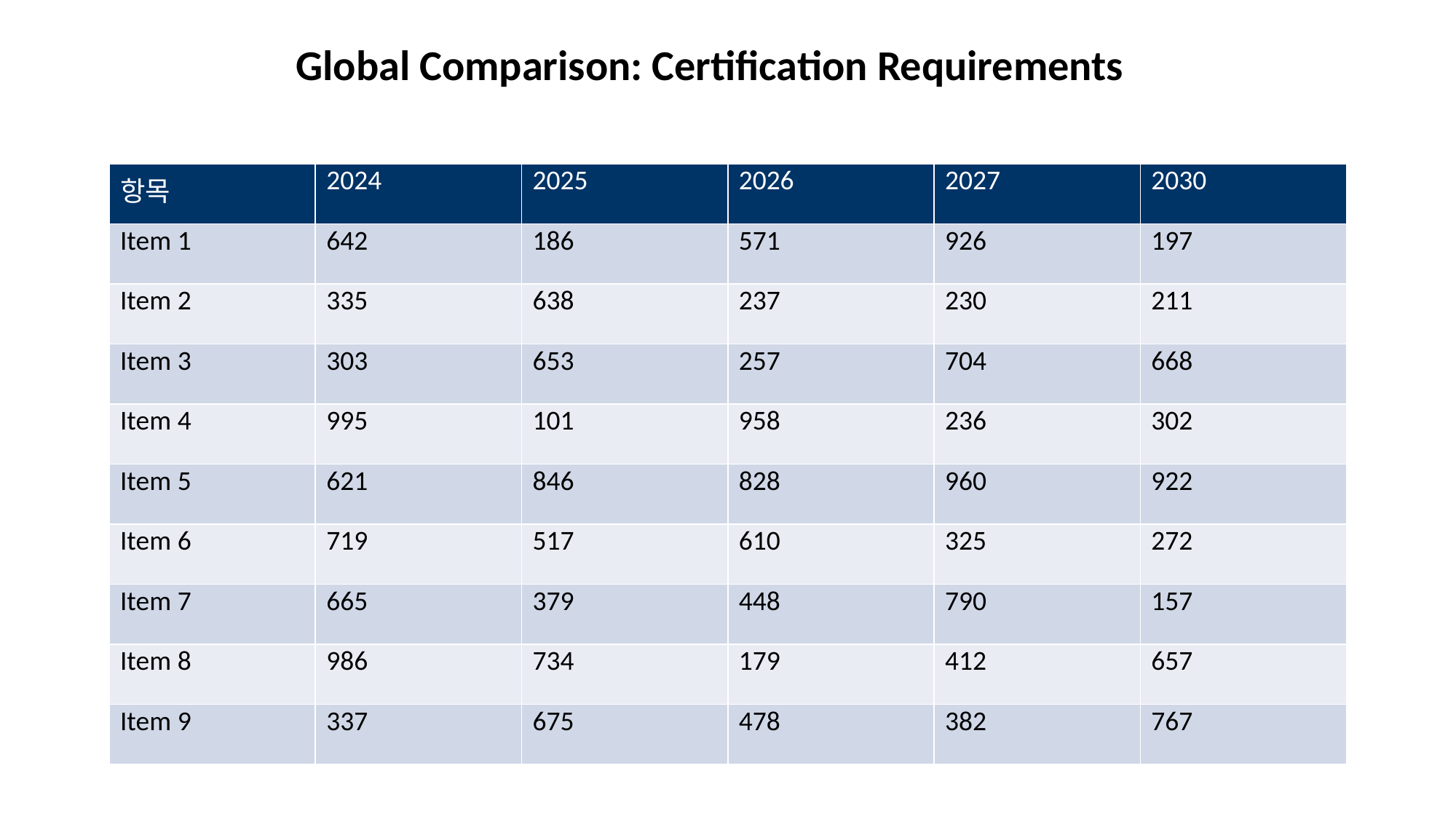

Global Comparison: Certification Requirements
#
| 항목 | 2024 | 2025 | 2026 | 2027 | 2030 |
| --- | --- | --- | --- | --- | --- |
| Item 1 | 642 | 186 | 571 | 926 | 197 |
| Item 2 | 335 | 638 | 237 | 230 | 211 |
| Item 3 | 303 | 653 | 257 | 704 | 668 |
| Item 4 | 995 | 101 | 958 | 236 | 302 |
| Item 5 | 621 | 846 | 828 | 960 | 922 |
| Item 6 | 719 | 517 | 610 | 325 | 272 |
| Item 7 | 665 | 379 | 448 | 790 | 157 |
| Item 8 | 986 | 734 | 179 | 412 | 657 |
| Item 9 | 337 | 675 | 478 | 382 | 767 |